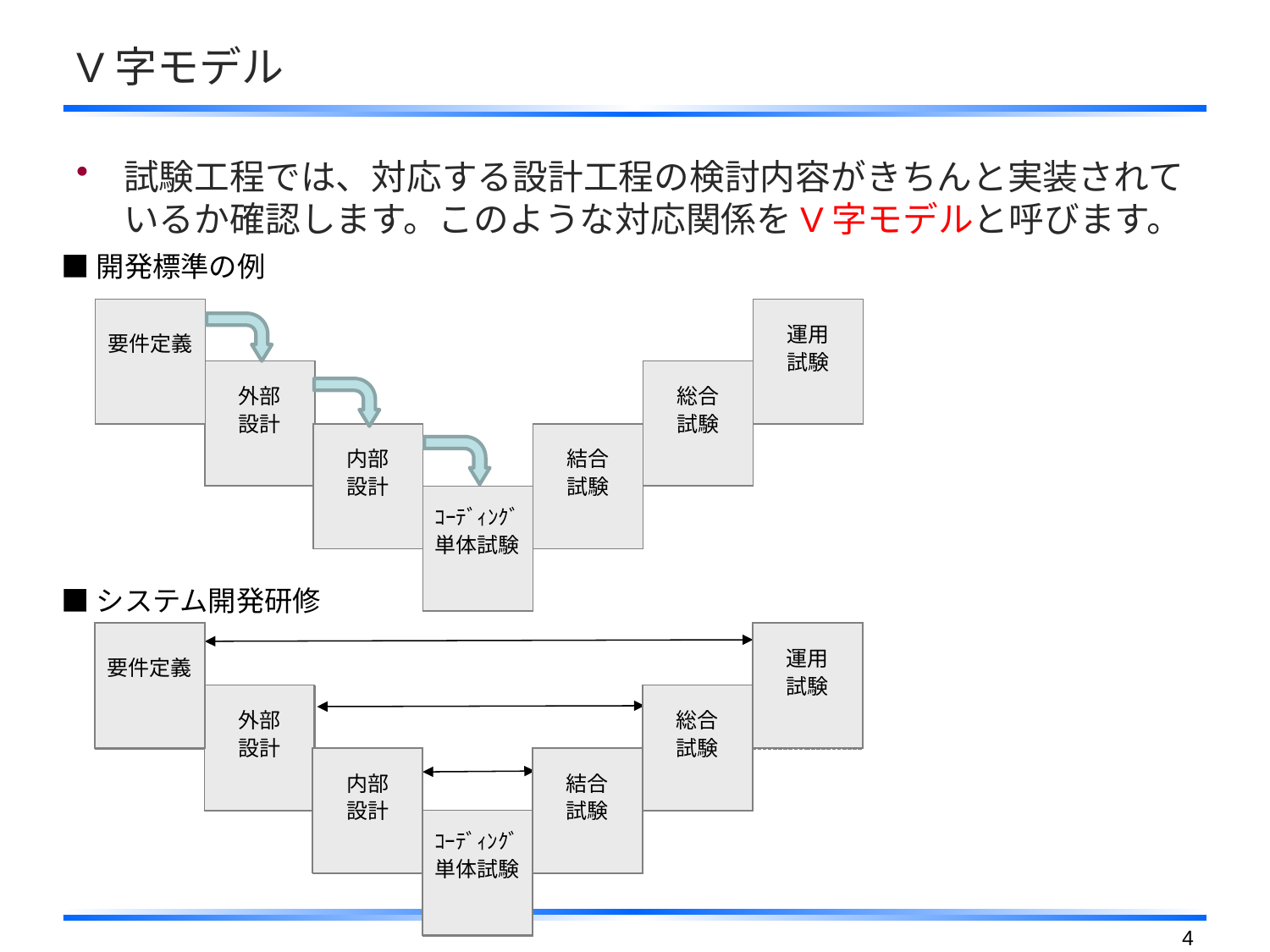

# V字モデル
試験工程では、対応する設計工程の検討内容がきちんと実装されているか確認します。このような対応関係をV字モデルと呼びます。

■開発標準の例
要件定義

運用
試験

外部
設計
総合
試験

内部
設計
結合
試験

ｺｰﾃﾞｨﾝｸﾞ
単体試験

■システム開発研修
要件定義

運用
試験
システム
全体計画
(SP)
運用
試験
(OT)
外部
設計
総合
試験
外部
設計
(ED)
総合
試験
(PT)
内部
設計
結合
試験
内部/
ﾌﾟﾛｸﾞﾗﾑ
設計
(ID/PD)
結合
試験
(IT)
ｺｰﾃﾞｨﾝｸﾞ
単体試験

ｺｰﾃﾞｨﾝｸﾞ/
単体試験
(C/UT)
4